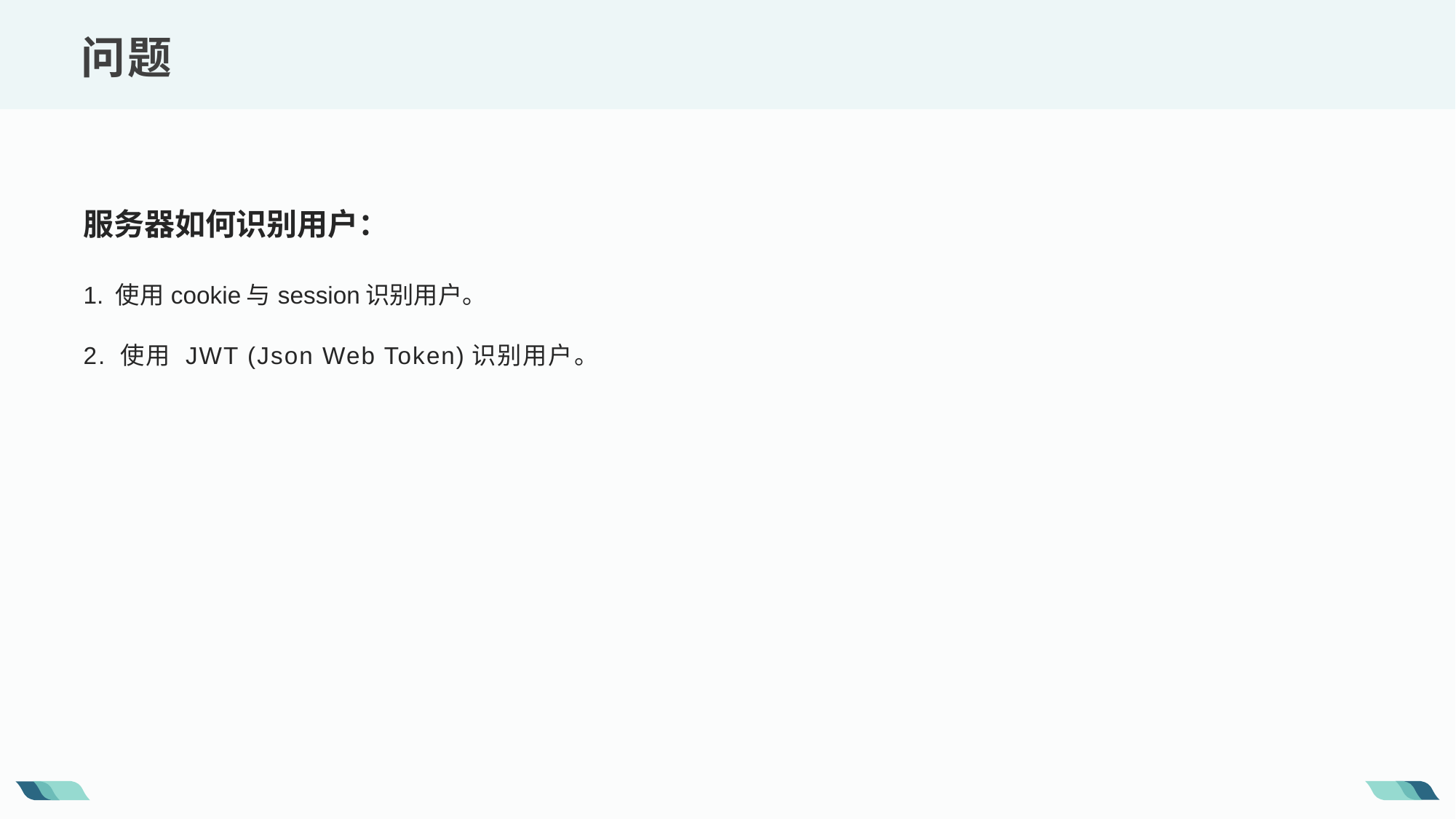

问题
服务器如何识别用户：
1. 使用cookie与session识别用户。
2. 使用 JWT (Json Web Token)识别用户。